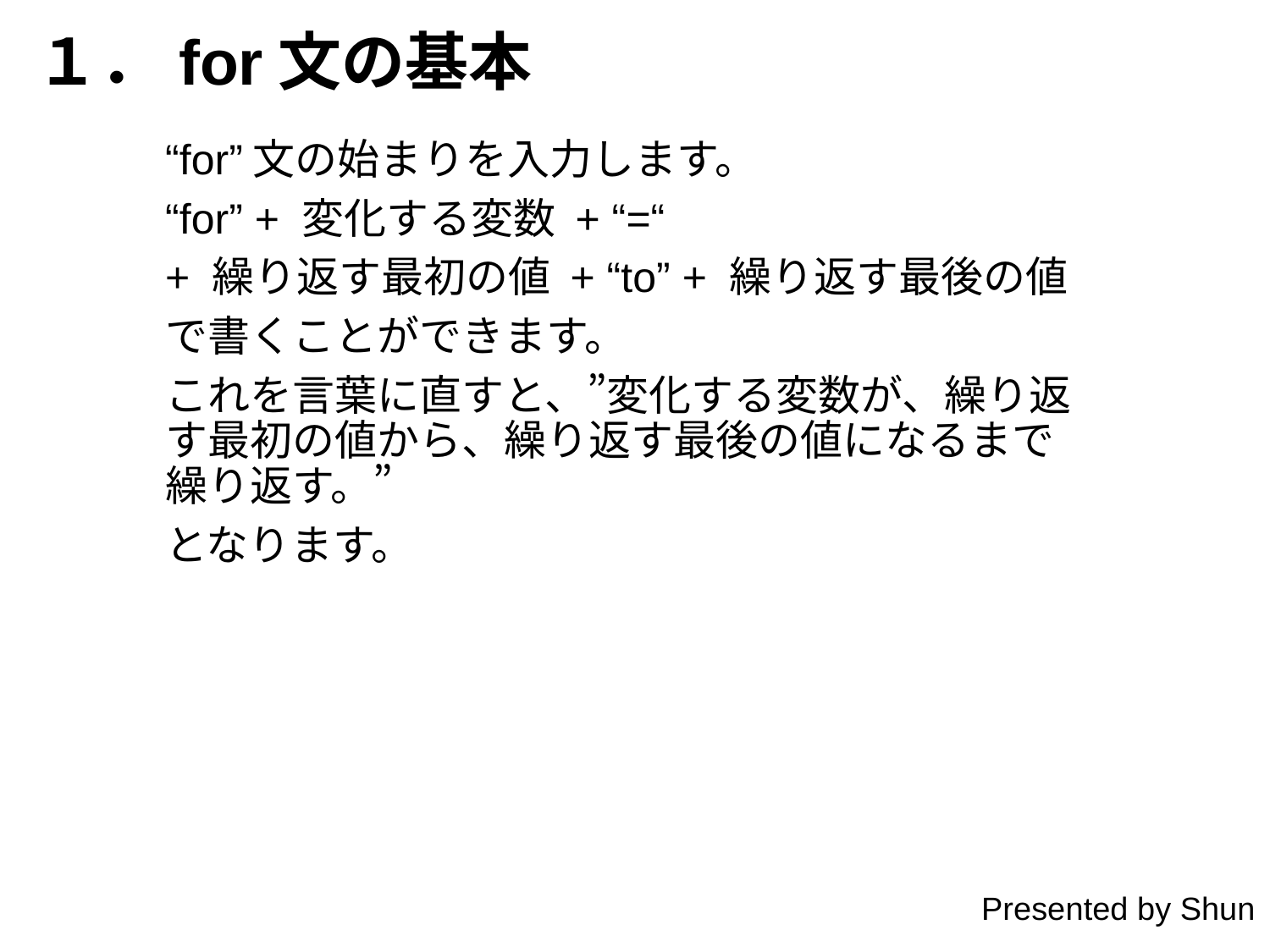

# １．for文の基本
“for”文の始まりを入力します。
“for” + 変化する変数 + “=“
+ 繰り返す最初の値 + “to” + 繰り返す最後の値
で書くことができます。
これを言葉に直すと、”変化する変数が、繰り返す最初の値から、繰り返す最後の値になるまで繰り返す。”
となります。
Presented by Shun